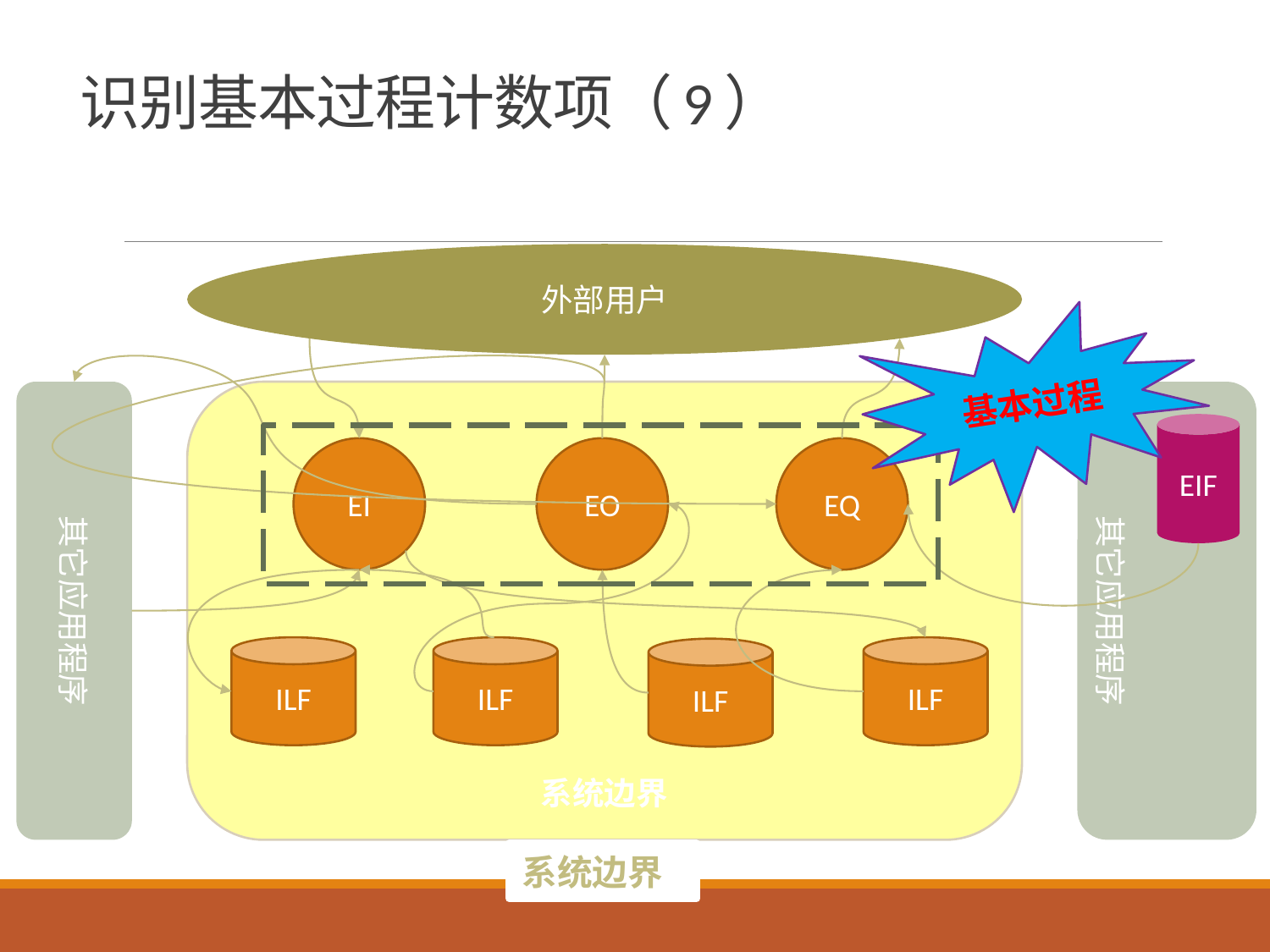

# 识别基本过程计数项（9）
外部用户
基本过程
其它应用程序
系统边界
其它应用程序
EIF

EI
EQ
EO
ILF
ILF
ILF
ILF
系统边界